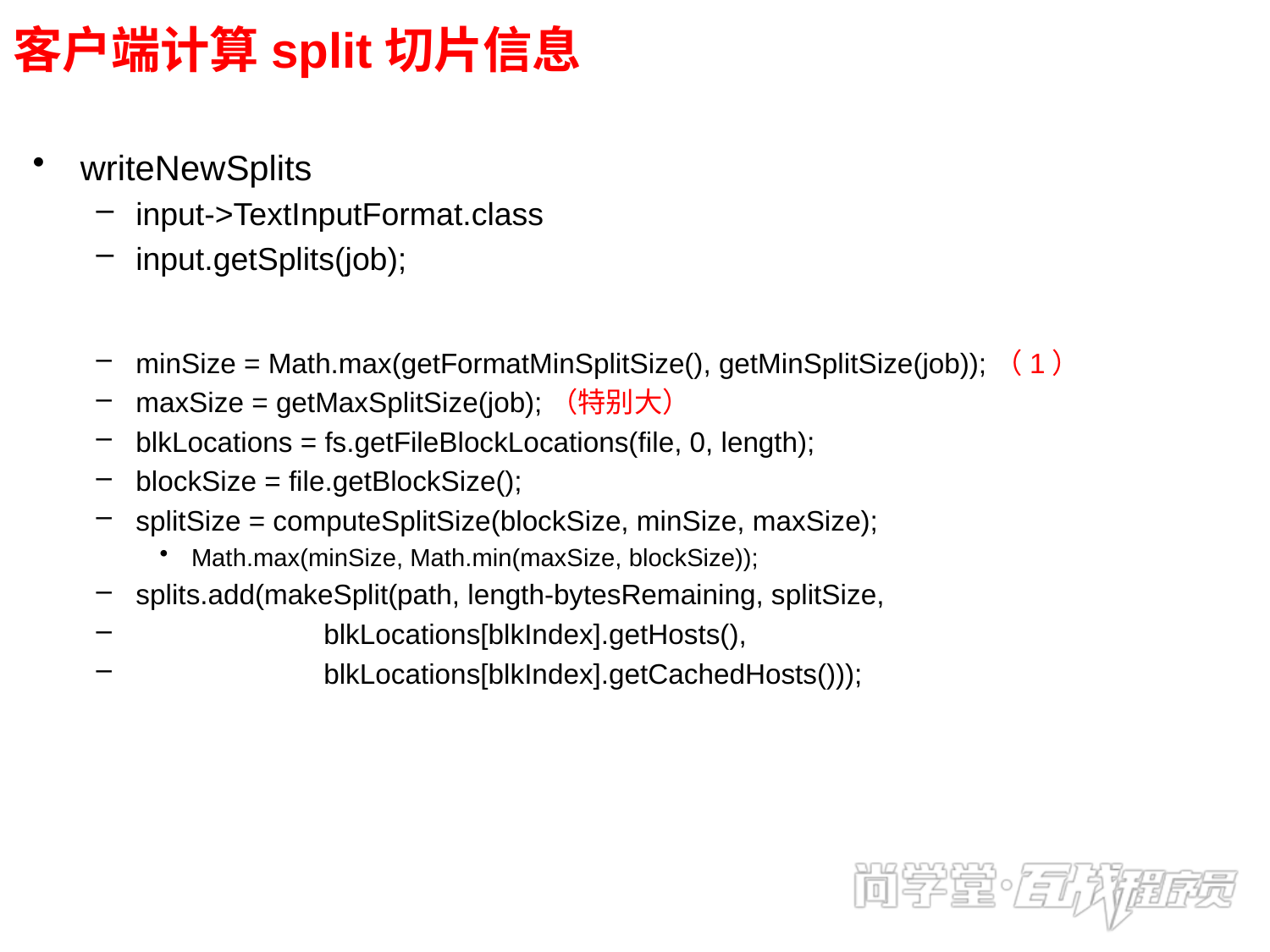

# 客户端计算split切片信息
writeNewSplits
input->TextInputFormat.class
input.getSplits(job);

minSize = Math.max(getFormatMinSplitSize(), getMinSplitSize(job));（1）
maxSize = getMaxSplitSize(job);（特别大）
blkLocations = fs.getFileBlockLocations(file, 0, length);
blockSize = file.getBlockSize();
splitSize = computeSplitSize(blockSize, minSize, maxSize);
Math.max(minSize, Math.min(maxSize, blockSize));
splits.add(makeSplit(path, length-bytesRemaining, splitSize,
                        blkLocations[blkIndex].getHosts(),
                        blkLocations[blkIndex].getCachedHosts()));